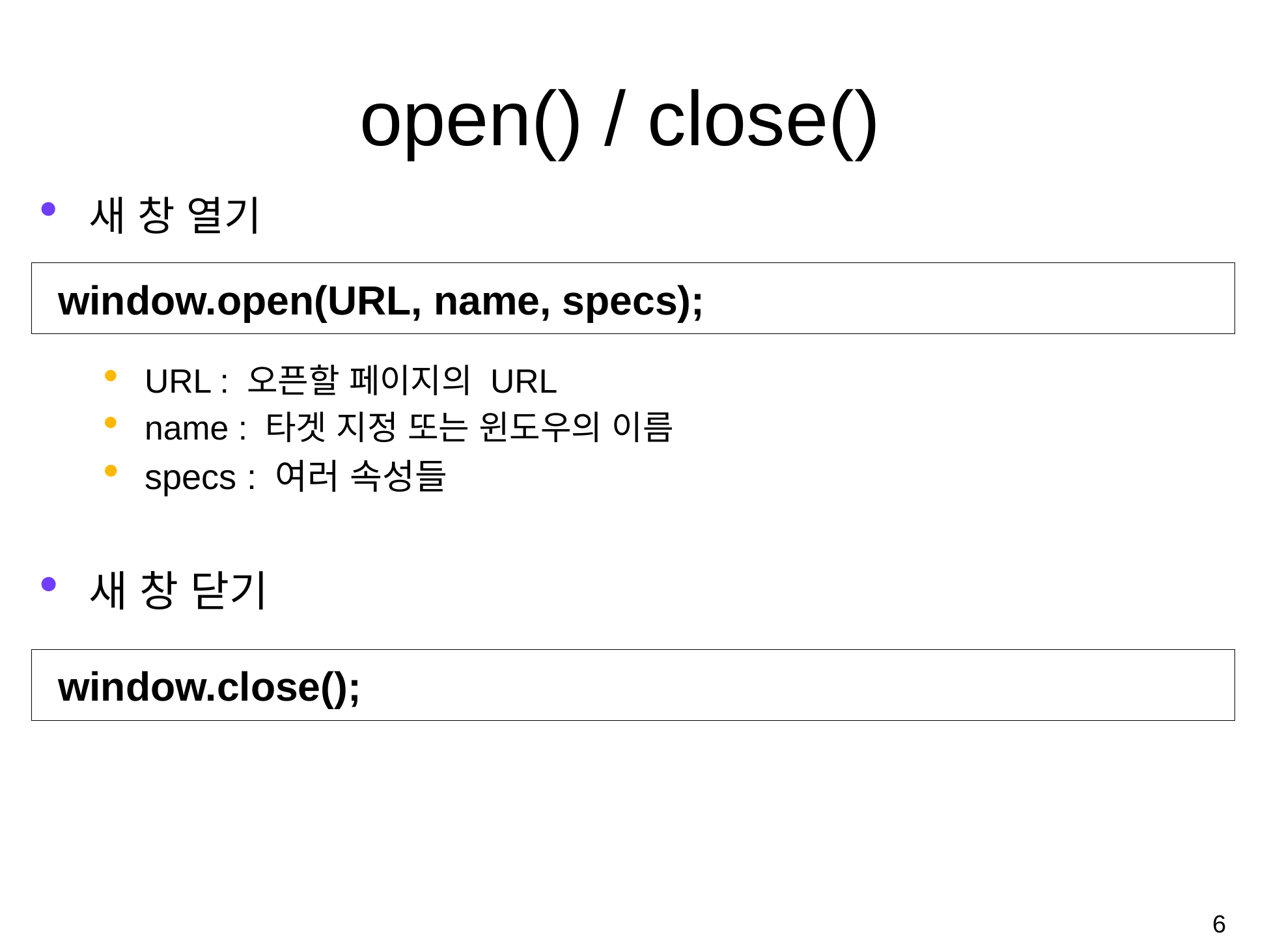

# open() / close()
새 창 열기

URL : 오픈할 페이지의 URL
name : 타겟 지정 또는 윈도우의 이름
specs : 여러 속성들

새 창 닫기

window.open(URL, name, specs);
window.close();
6